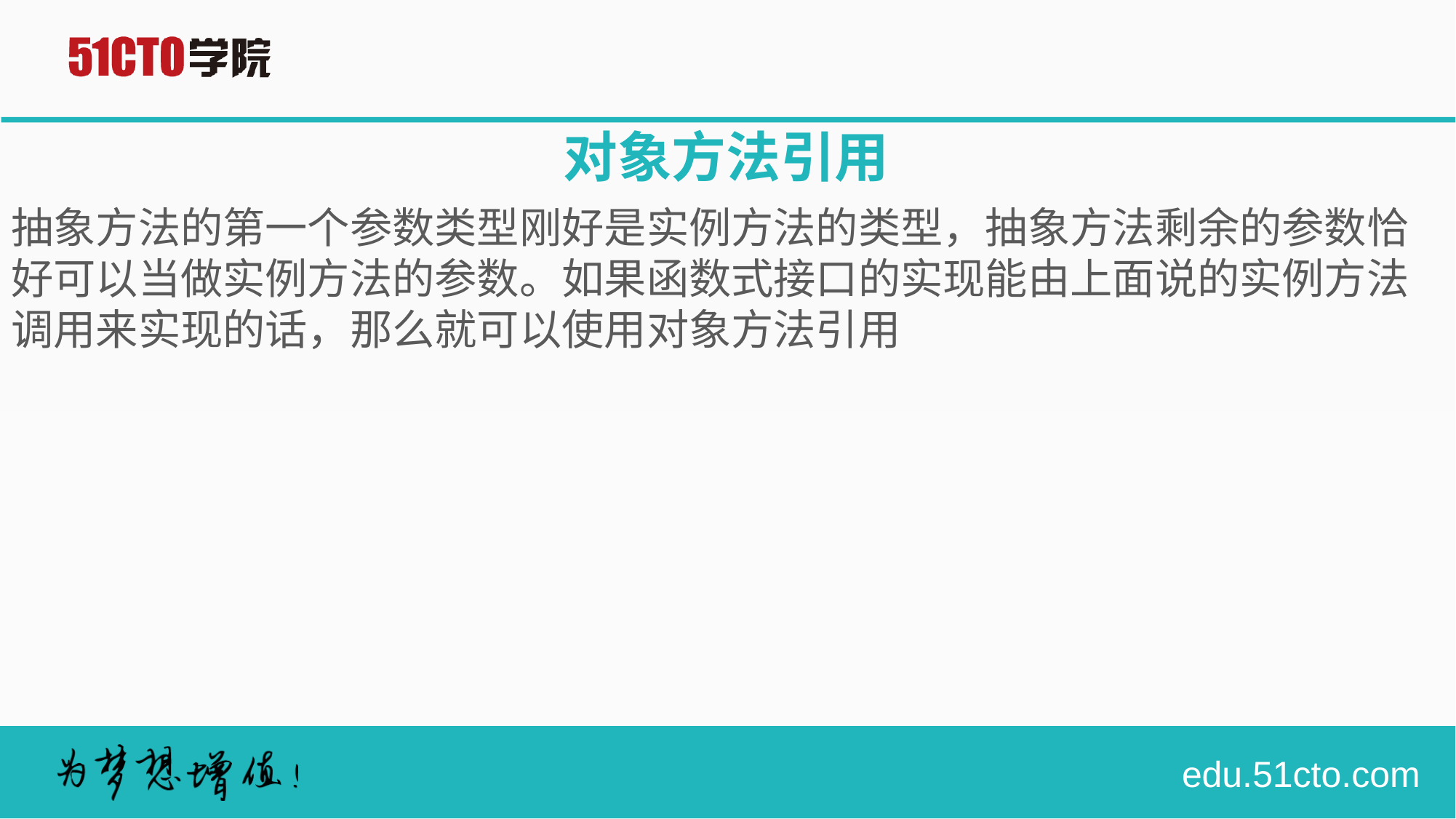

# 对象方法引用
抽象方法的第一个参数类型刚好是实例方法的类型，抽象方法剩余的参数恰好可以当做实例方法的参数。如果函数式接口的实现能由上面说的实例方法调用来实现的话，那么就可以使用对象方法引用